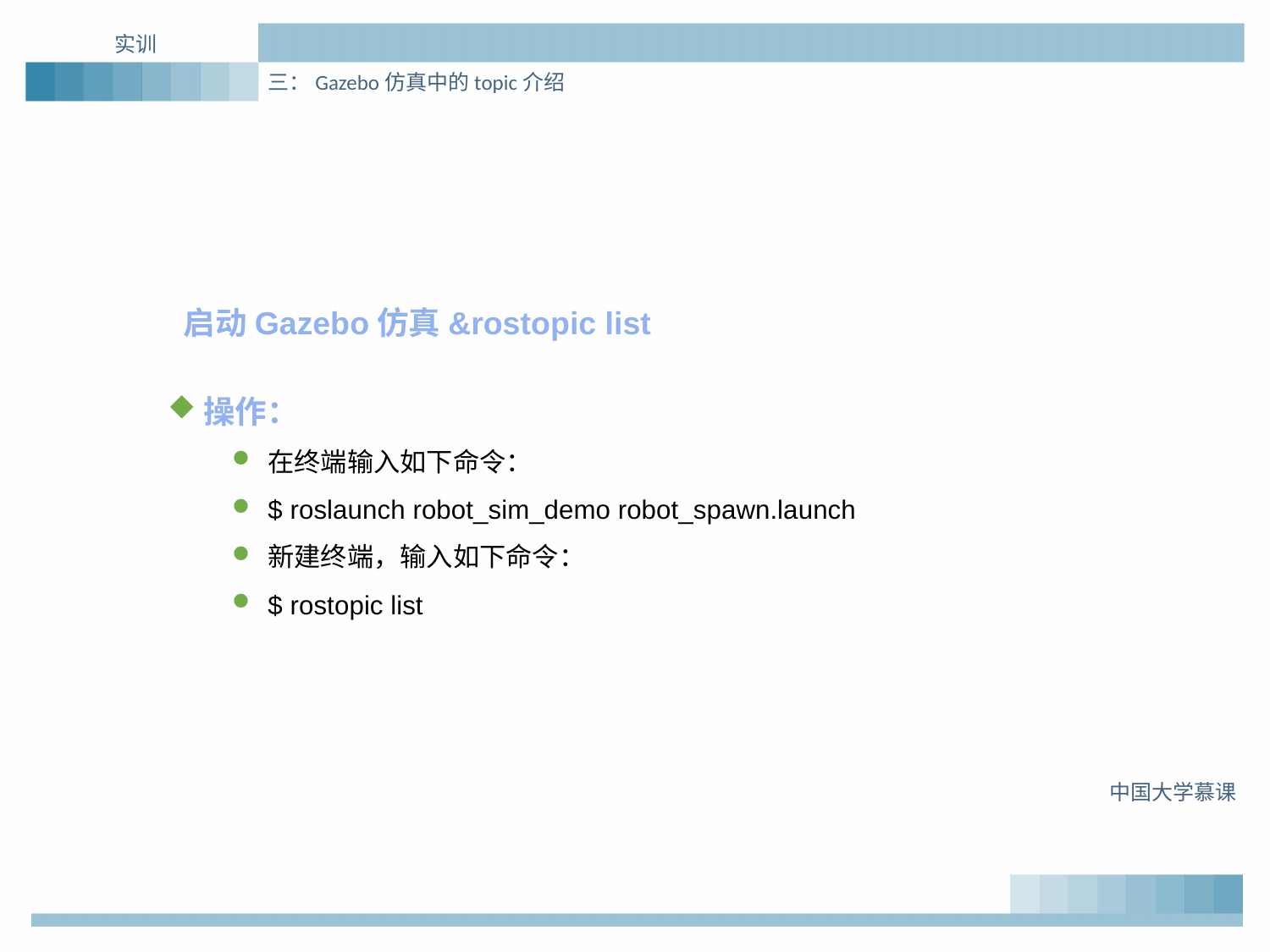

实训
三：Gazebo仿真中的topic介绍
启动Gazebo仿真&rostopic list

操作：
在终端输入如下命令：
$ roslaunch robot_sim_demo robot_spawn.launch
新建终端，输入如下命令：
$ rostopic list

中国大学慕课